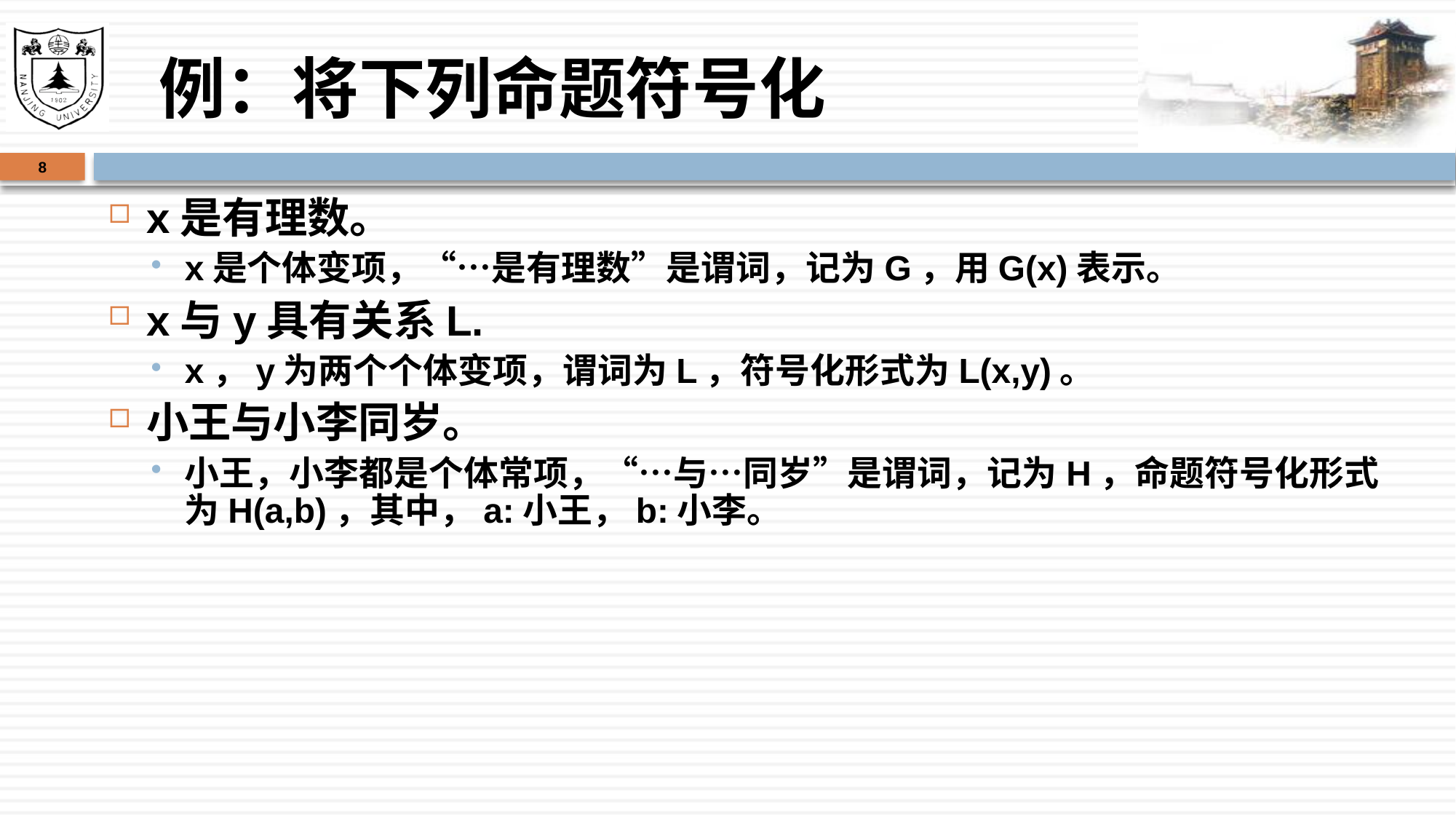

# 例：将下列命题符号化
8
x是有理数。
x是个体变项，“…是有理数”是谓词，记为G，用G(x)表示。
x与y具有关系L.
x，y为两个个体变项，谓词为L，符号化形式为L(x,y)。
小王与小李同岁。
小王，小李都是个体常项，“…与…同岁”是谓词，记为H，命题符号化形式为H(a,b)，其中，a:小王，b:小李。